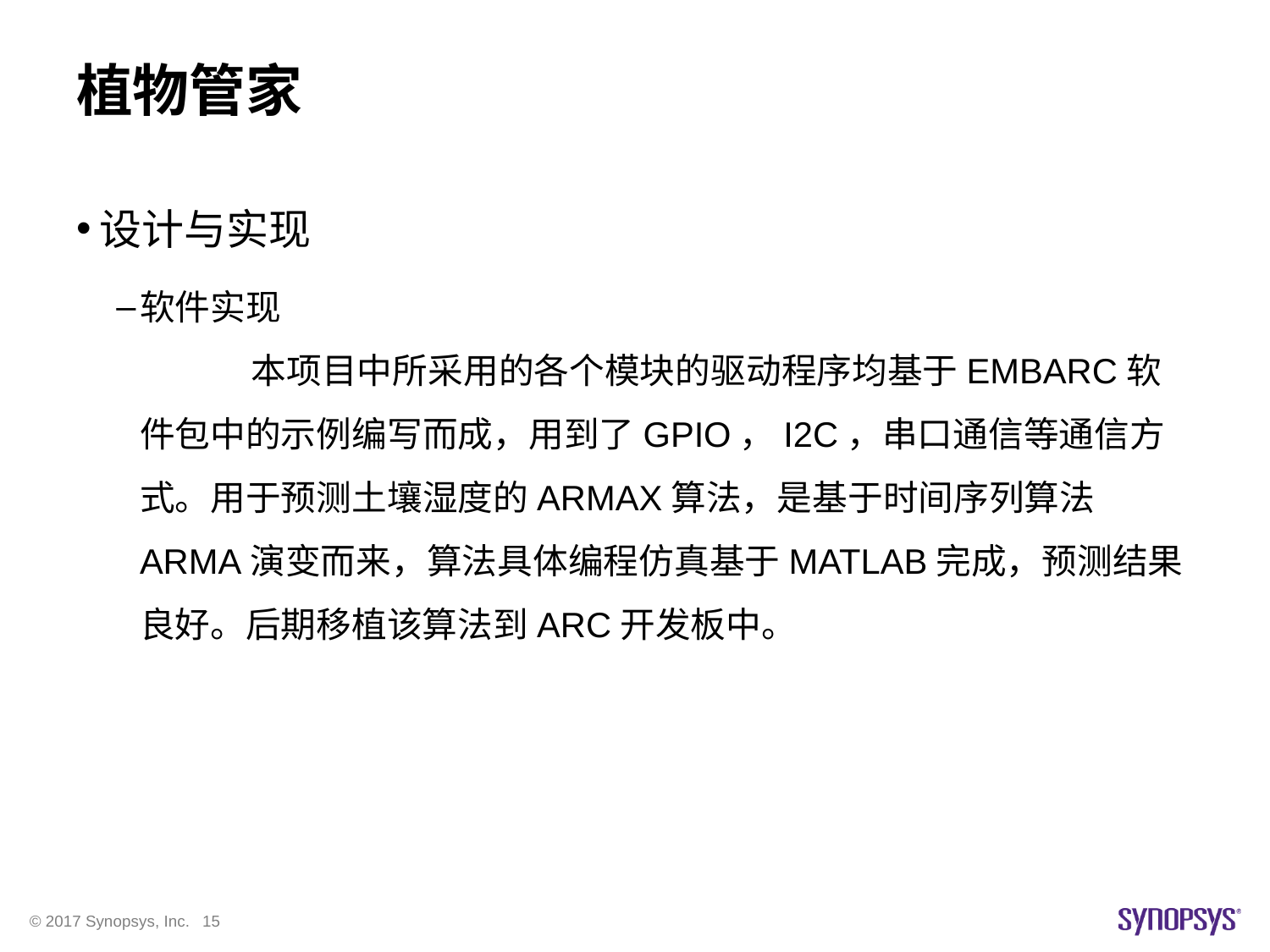

# 植物管家

设计与实现
软件实现
	本项目中所采用的各个模块的驱动程序均基于EMBARC软件包中的示例编写而成，用到了GPIO，I2C，串口通信等通信方式。用于预测土壤湿度的ARMAX算法，是基于时间序列算法ARMA演变而来，算法具体编程仿真基于MATLAB完成，预测结果良好。后期移植该算法到ARC开发板中。